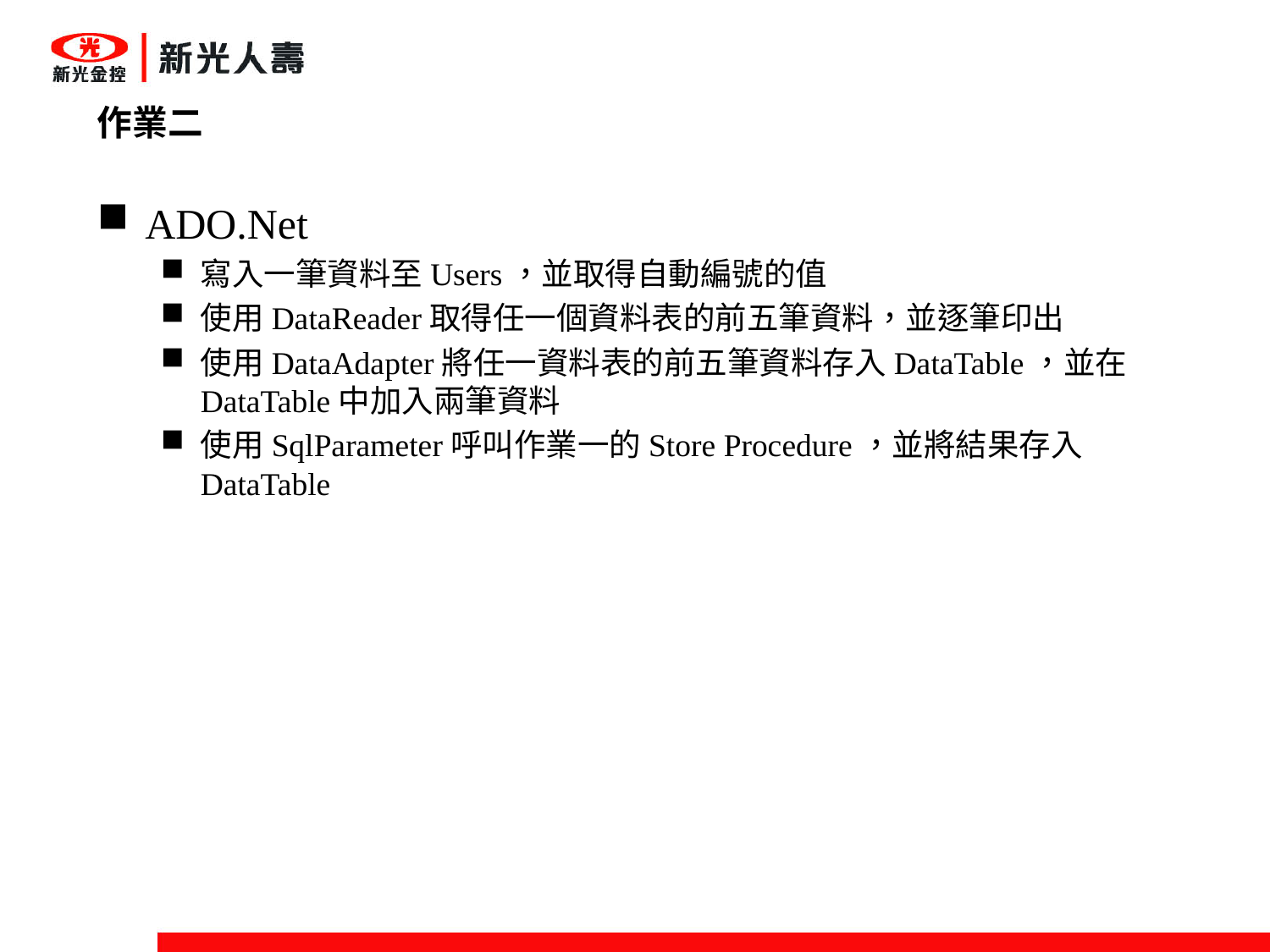

# 作業二
ADO.Net
寫入一筆資料至Users，並取得自動編號的值
使用DataReader取得任一個資料表的前五筆資料，並逐筆印出
使用DataAdapter將任一資料表的前五筆資料存入DataTable，並在DataTable中加入兩筆資料
使用SqlParameter呼叫作業一的Store Procedure，並將結果存入DataTable